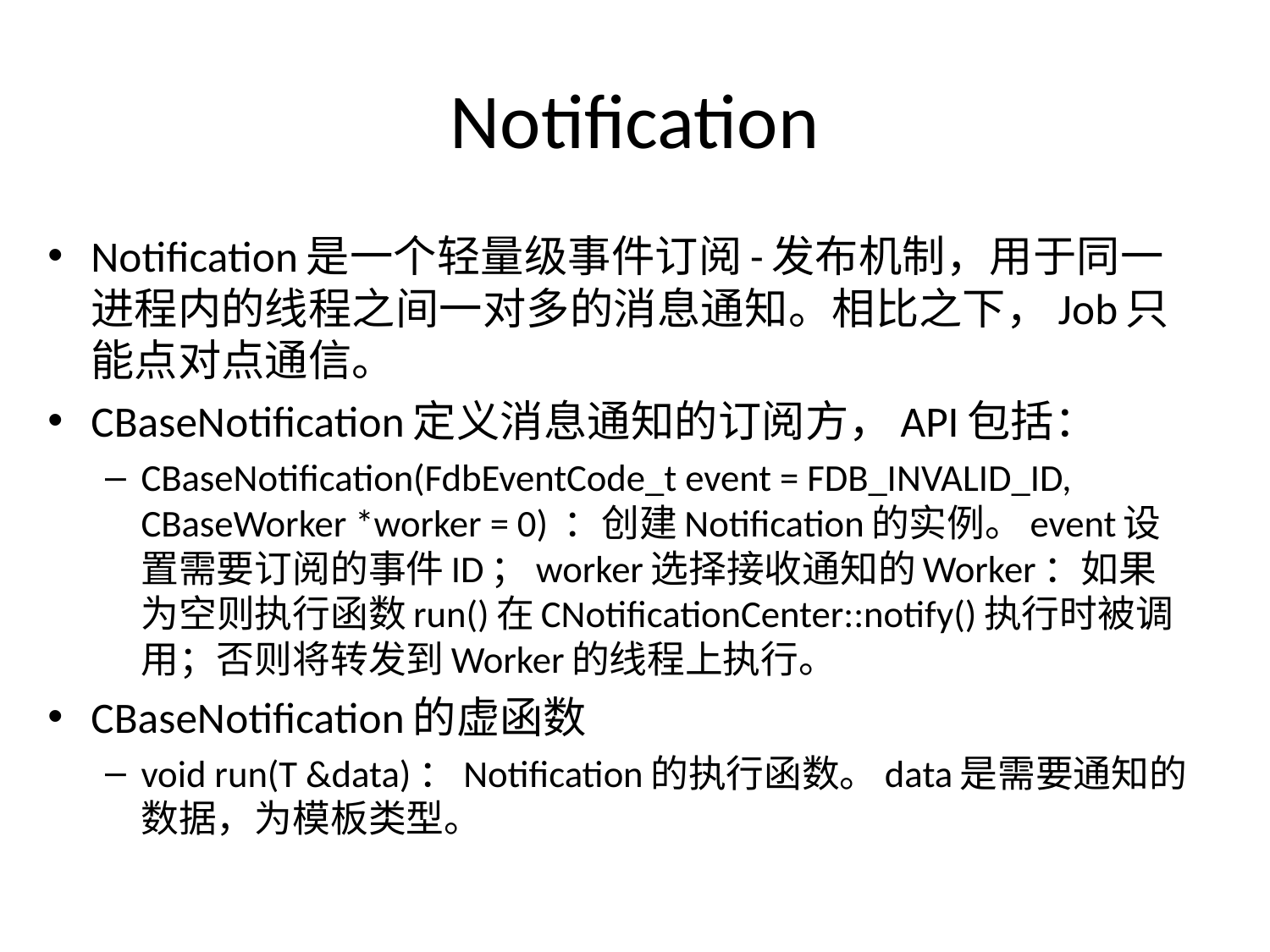

# Notification
Notification是一个轻量级事件订阅-发布机制，用于同一进程内的线程之间一对多的消息通知。相比之下，Job只能点对点通信。
CBaseNotification定义消息通知的订阅方，API包括：
CBaseNotification(FdbEventCode_t event = FDB_INVALID_ID, CBaseWorker *worker = 0) ：创建Notification的实例。event设置需要订阅的事件ID；worker选择接收通知的Worker：如果为空则执行函数run()在CNotificationCenter::notify()执行时被调用；否则将转发到Worker的线程上执行。
CBaseNotification的虚函数
void run(T &data)：Notification的执行函数。data是需要通知的数据，为模板类型。